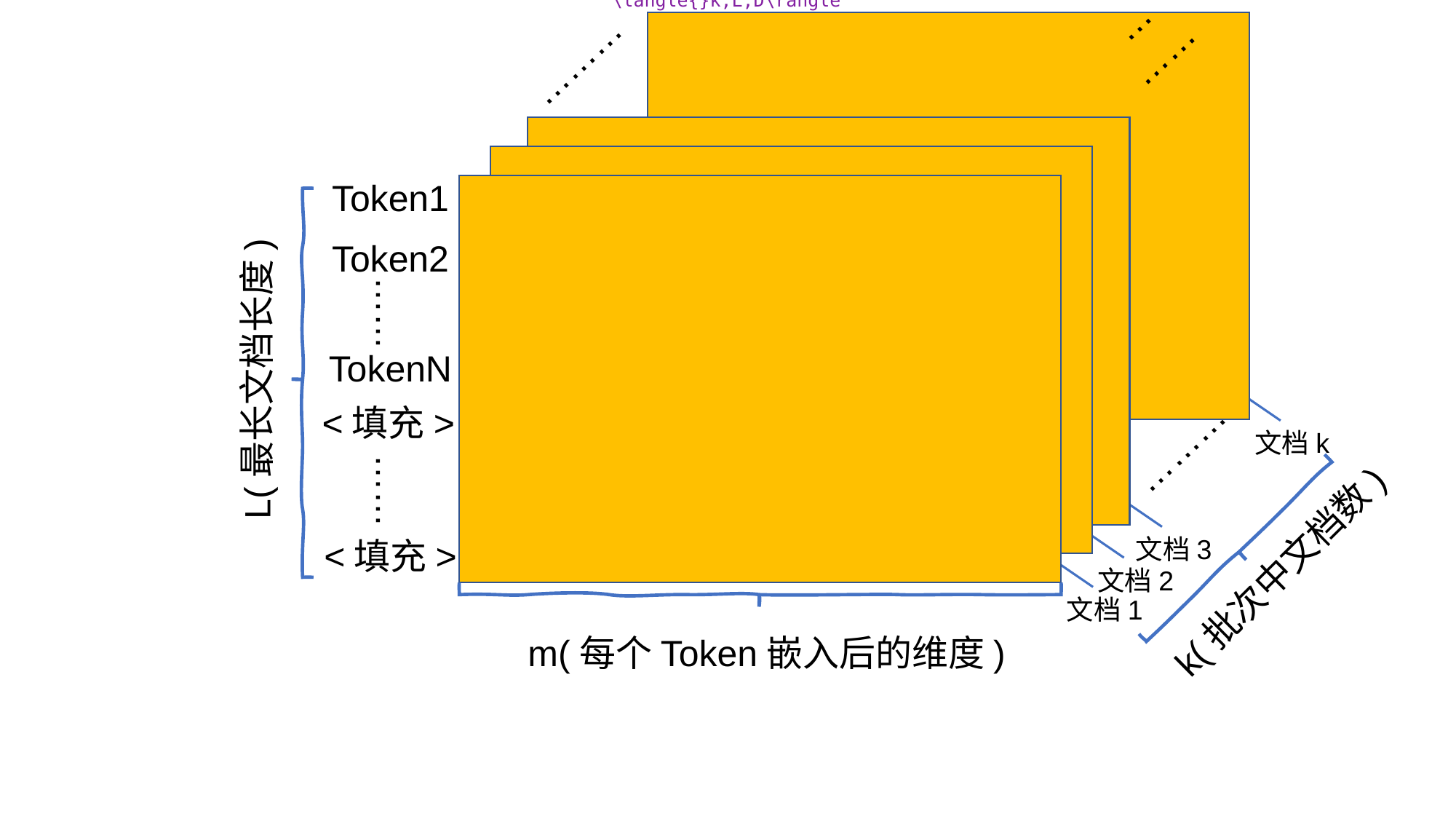

\langle{}k,L,D\rangle

………
………

Token1

Token2
……

TokenN
L(最长文档长度)
<填充>
文档k

………
……
文档3
<填充>
k(批次中文档数)
文档2
文档1
m(每个Token嵌入后的维度)